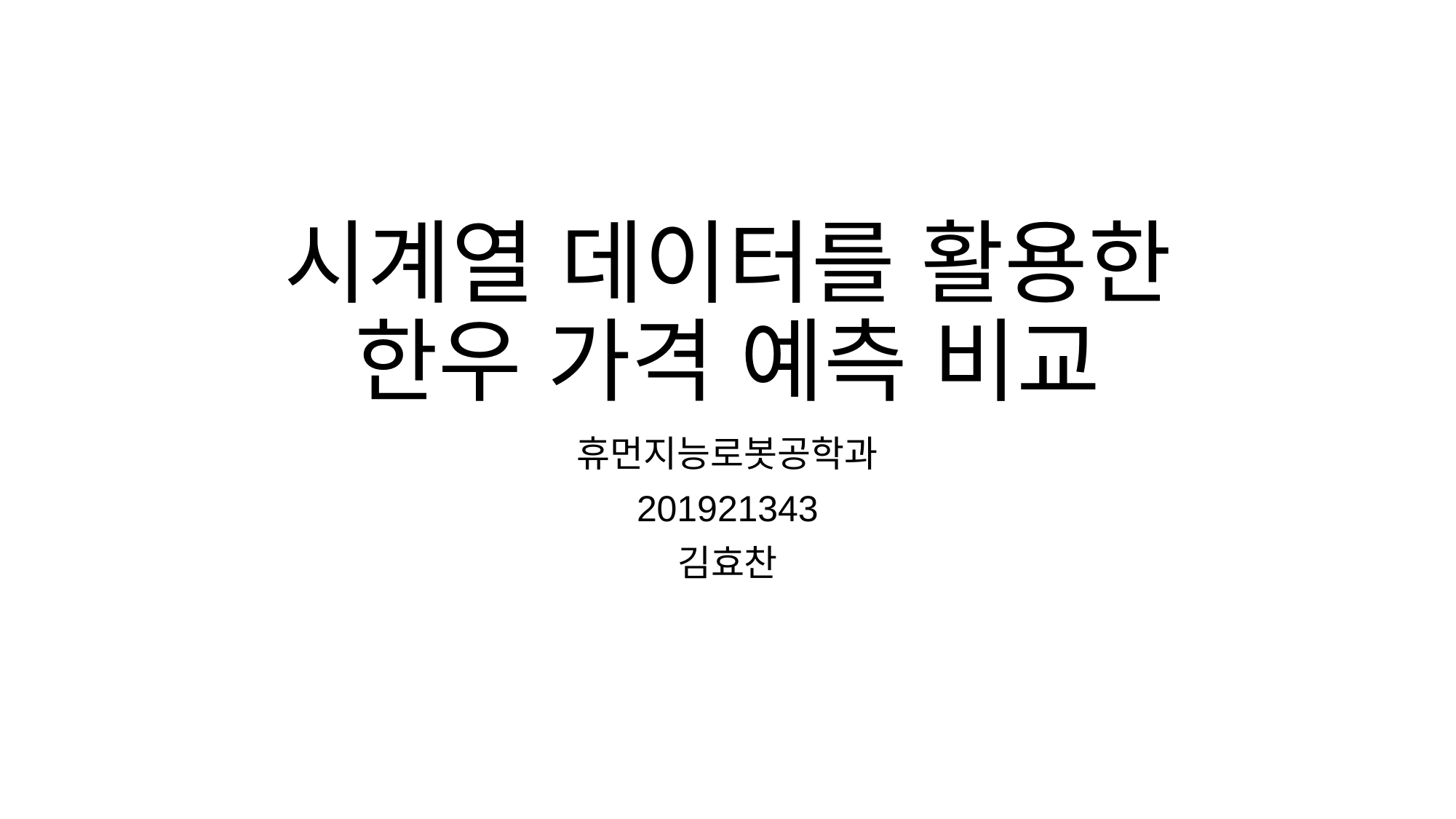

# 시계열 데이터를 활용한 한우 가격 예측 비교
휴먼지능로봇공학과
201921343
김효찬